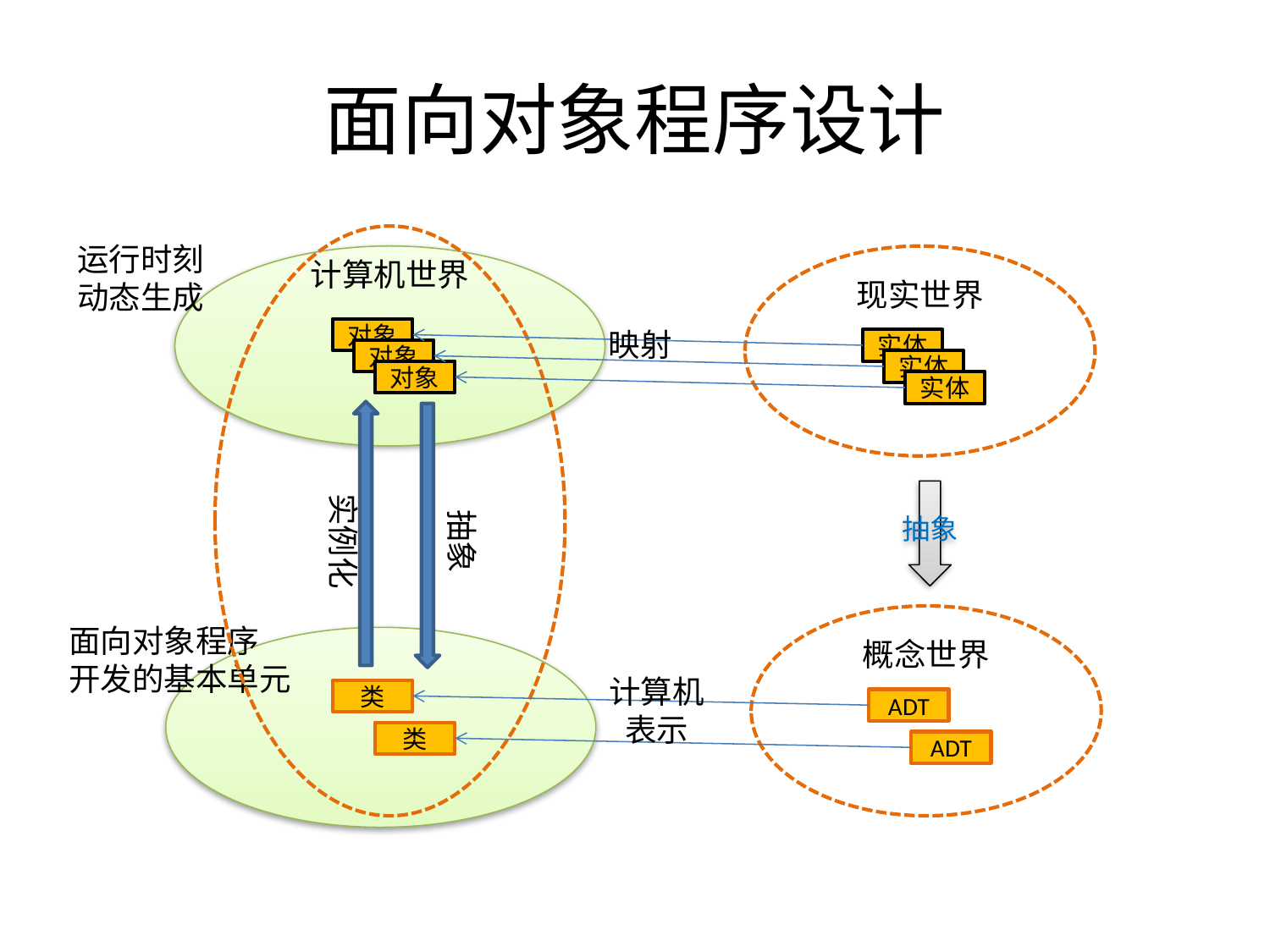

# 面向对象程序设计
计算机世界

对象
对象
对象
运行时刻
动态生成

现实世界

实体
实体
实体
映射

实例化

抽象
抽象
概念世界

ADT
ADT
面向对象程序
开发的基本单元

计算机
表示
类
类